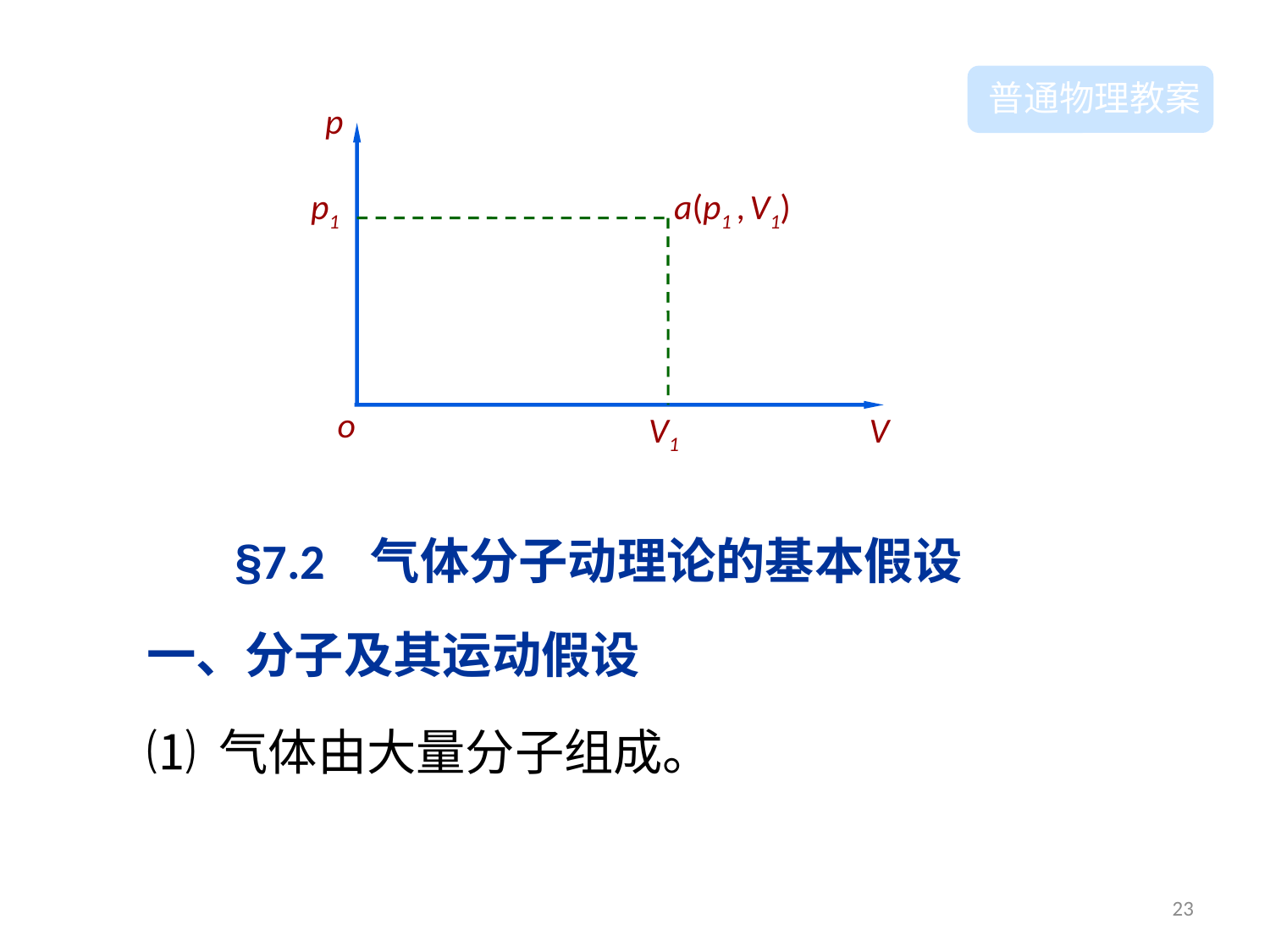

普通物理教案
p

p1
a(p1 , V1)

o
V1
V

§7.2   气体分子动理论的基本假设
一、分子及其运动假设
⑴ 气体由大量分子组成。
23